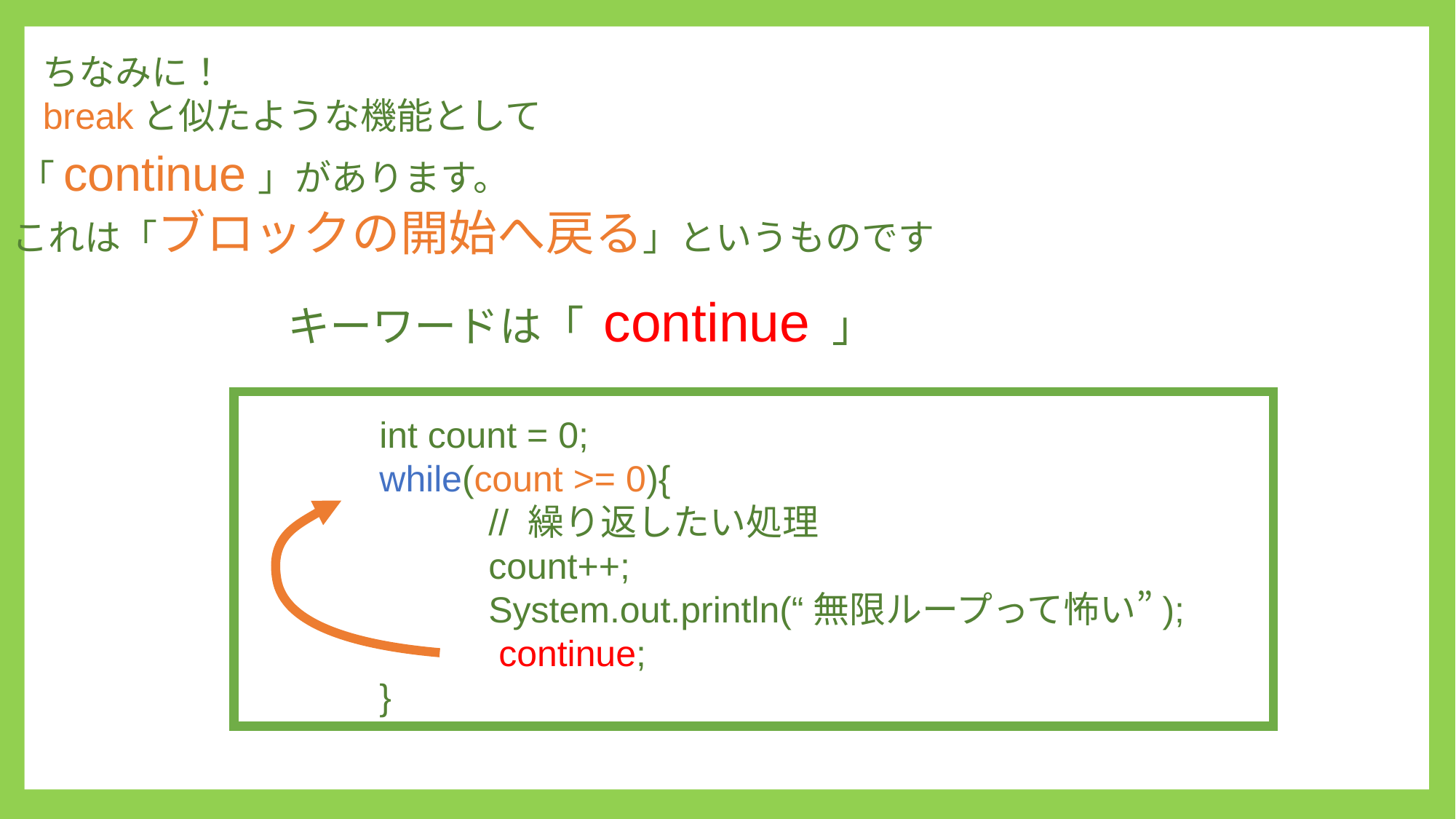

ちなみに！
breakと似たような機能として
「continue」があります。
これは「ブロックの開始へ戻る」というものです
キーワードは「 continue 」

int count = 0;
while(count >= 0){
	// 繰り返したい処理
	count++;
	System.out.println(“無限ループって怖い”);
	 continue;
}